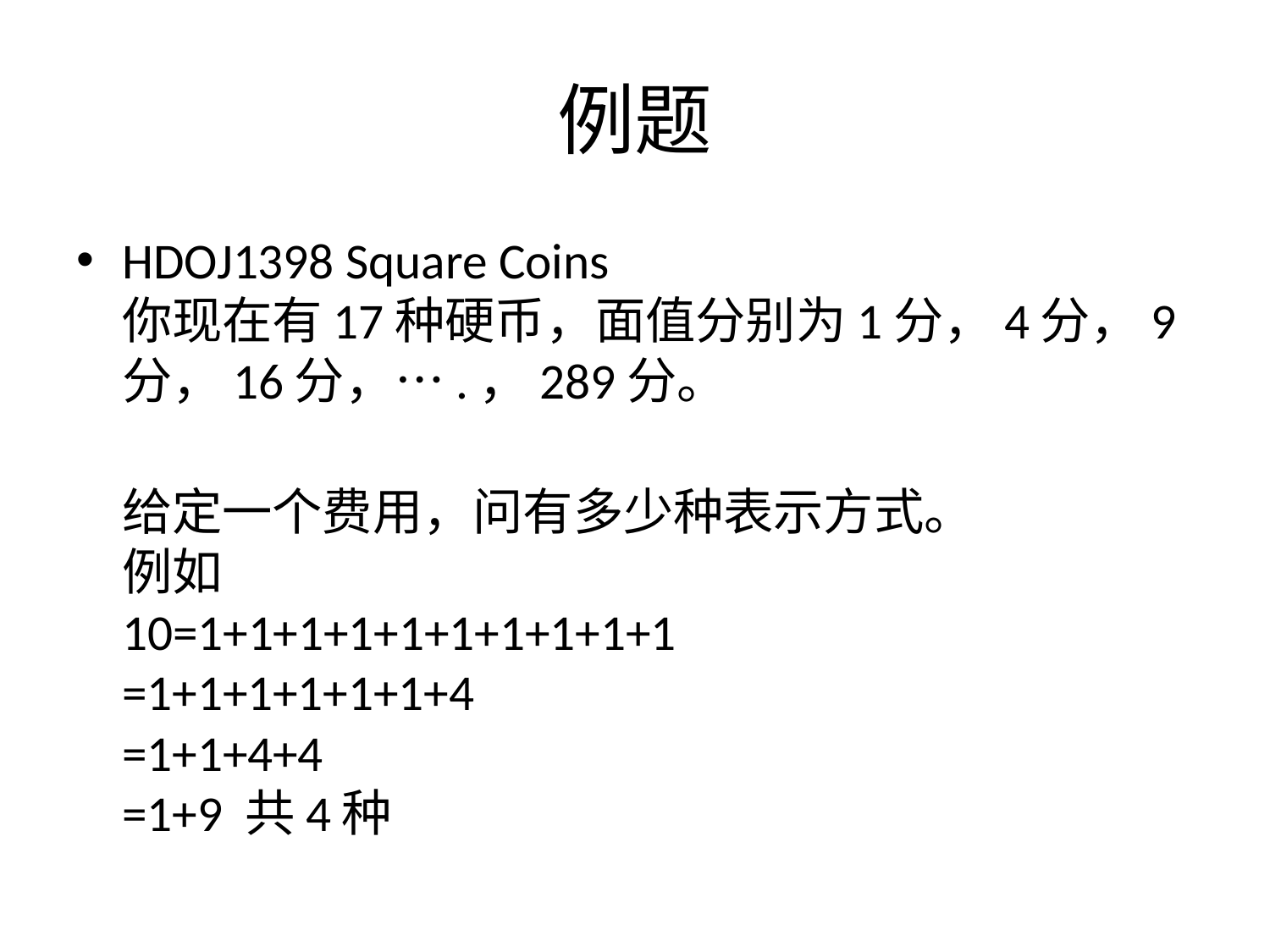

# 例题
HDOJ1398 Square Coins
你现在有17种硬币，面值分别为1分，4分，9分，16分，….，289分。
给定一个费用，问有多少种表示方式。
例如
10=1+1+1+1+1+1+1+1+1+1
=1+1+1+1+1+1+4
=1+1+4+4
=1+9 共4种